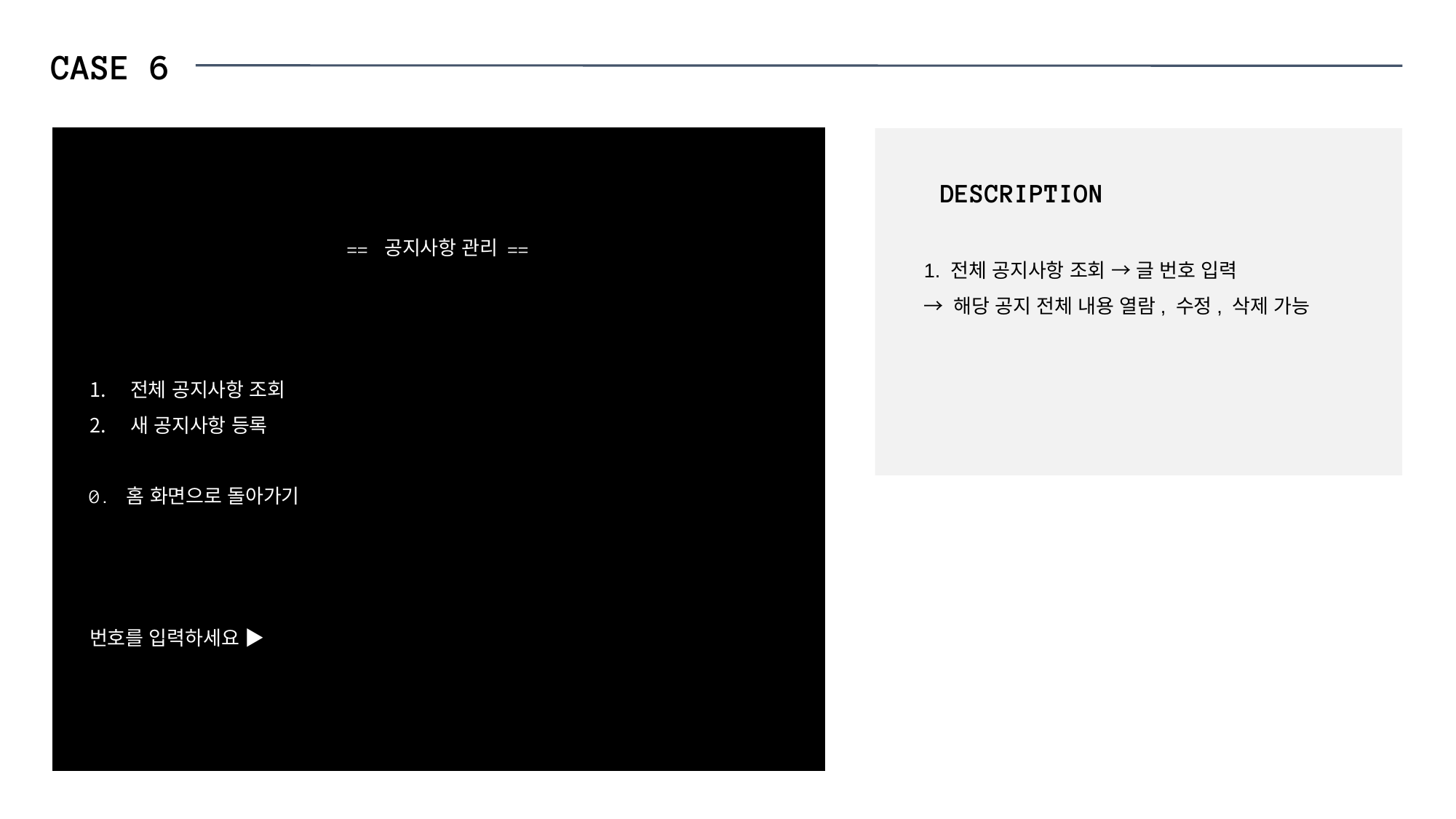

CASE 6

DESCRIPTION

       1. 전체 공지사항 조회 → 글 번호 입력
       → 해당 공지 전체 내용 열람, 수정, 삭제 가능

== 공지사항 관리 ==

전체 공지사항 조회
새 공지사항 등록

0. 홈 화면으로 돌아가기

번호를 입력하세요 ▶